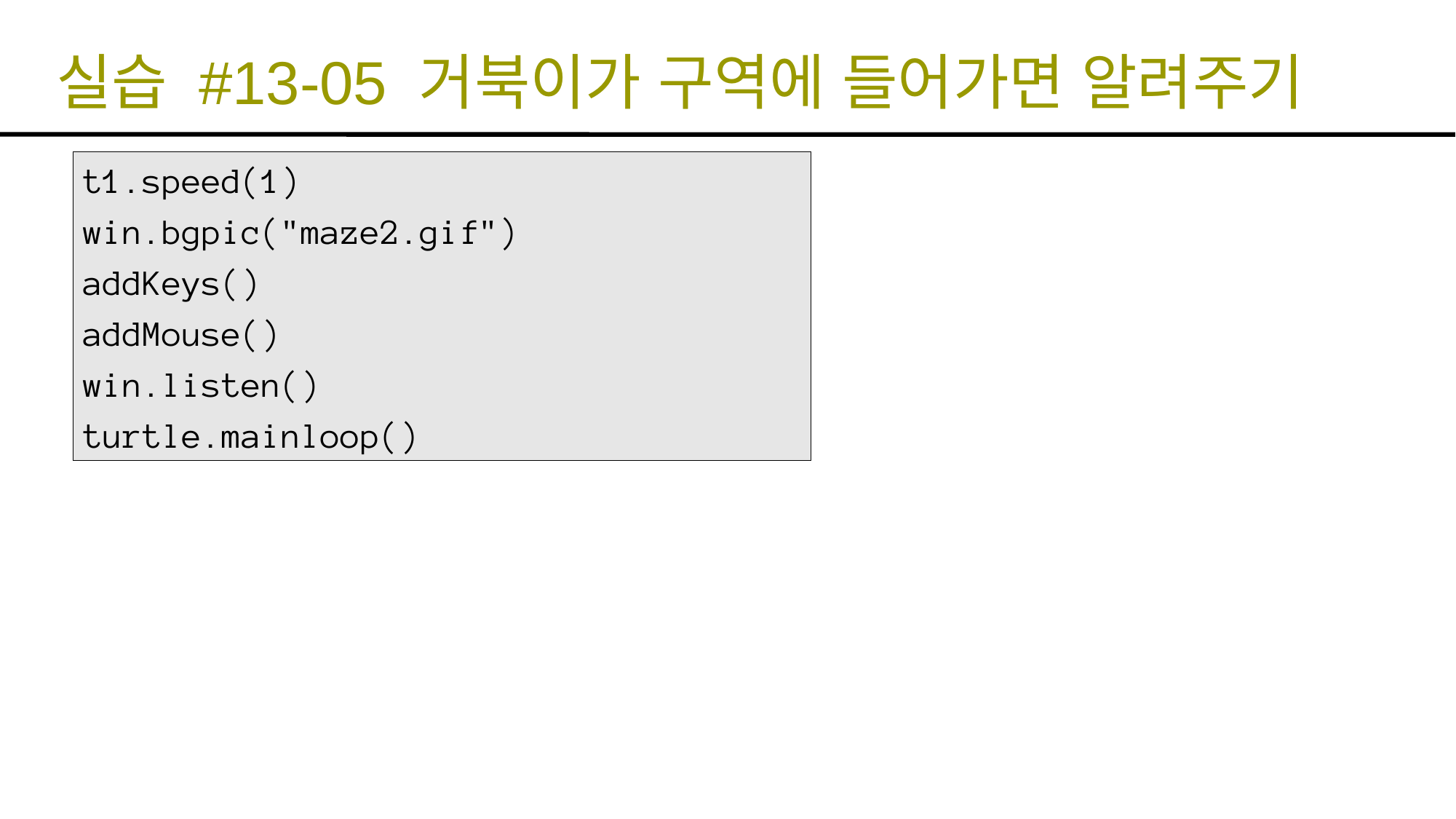

실습 #13-05 거북이가 구역에 들어가면 알려주기

t1.speed(1)
win.bgpic("maze2.gif")
addKeys()
addMouse()
win.listen()
turtle.mainloop()